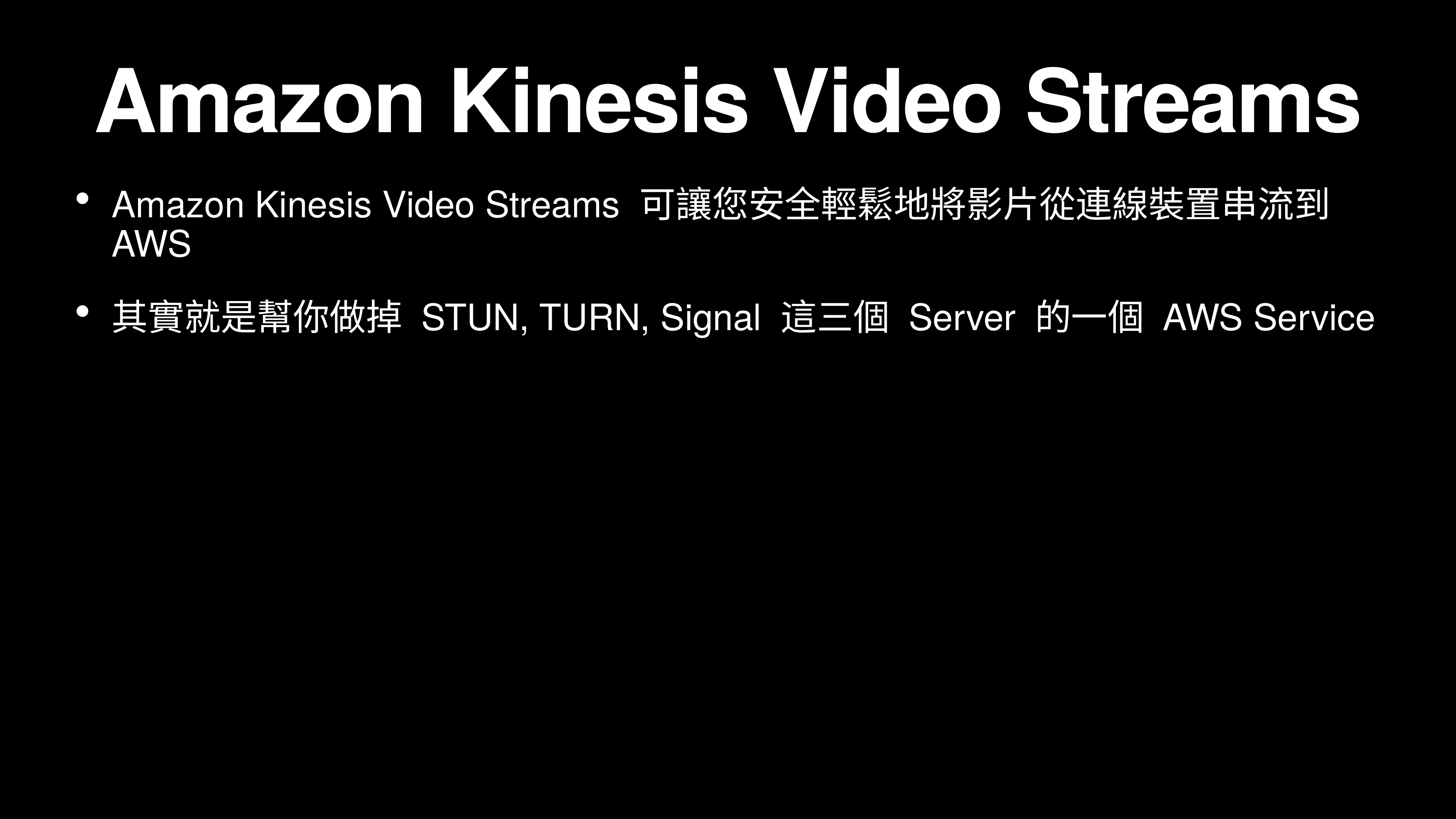

Amazon Kinesis Video Streams
Amazon Kinesis Video Streams 可讓您安全輕鬆地將影片從連線裝置串流到 AWS
其實就是幫你做掉 STUN, TURN, Signal 這三個 Server 的一個 AWS Service